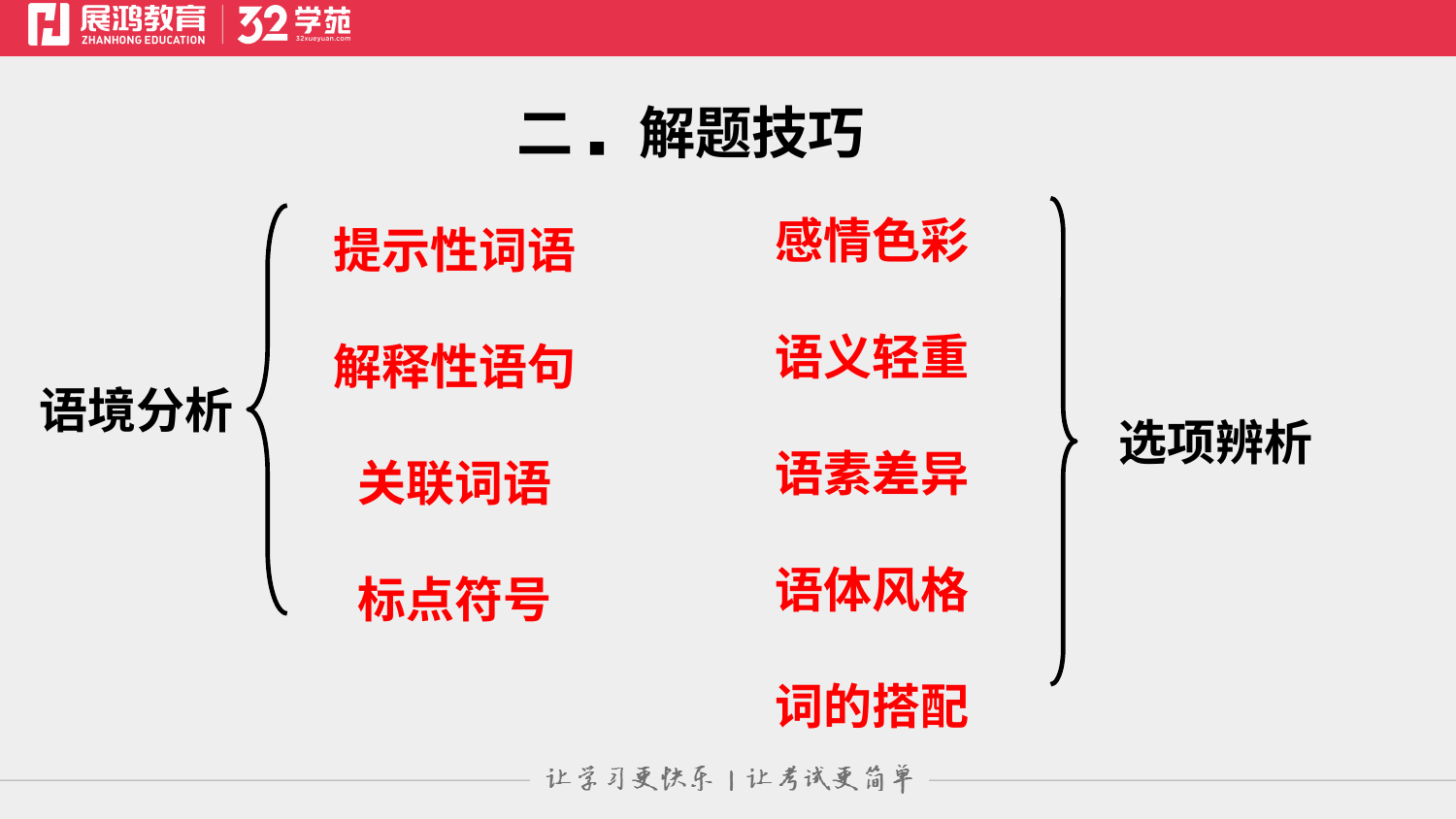

二. 解题技巧
感情色彩
语义轻重
语素差异
语体风格
词的搭配

提示性词语
解释性语句
关联词语
标点符号

语境分析
选项辨析